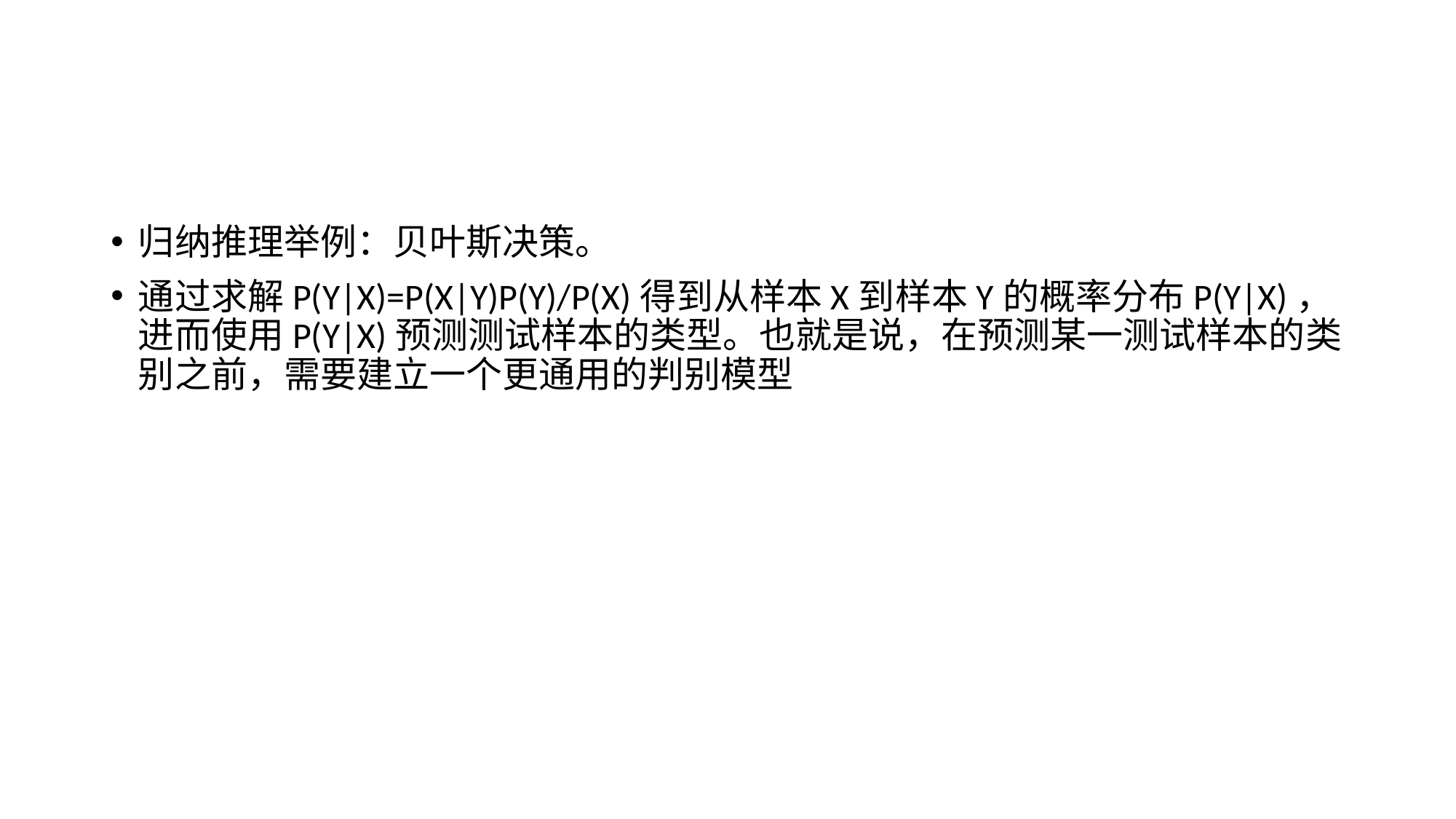

#
归纳推理举例：贝叶斯决策。
通过求解P(Y|X)=P(X|Y)P(Y)/P(X)得到从样本X到样本Y的概率分布P(Y|X)，进而使用P(Y|X)预测测试样本的类型。也就是说，在预测某一测试样本的类别之前，需要建立一个更通用的判别模型